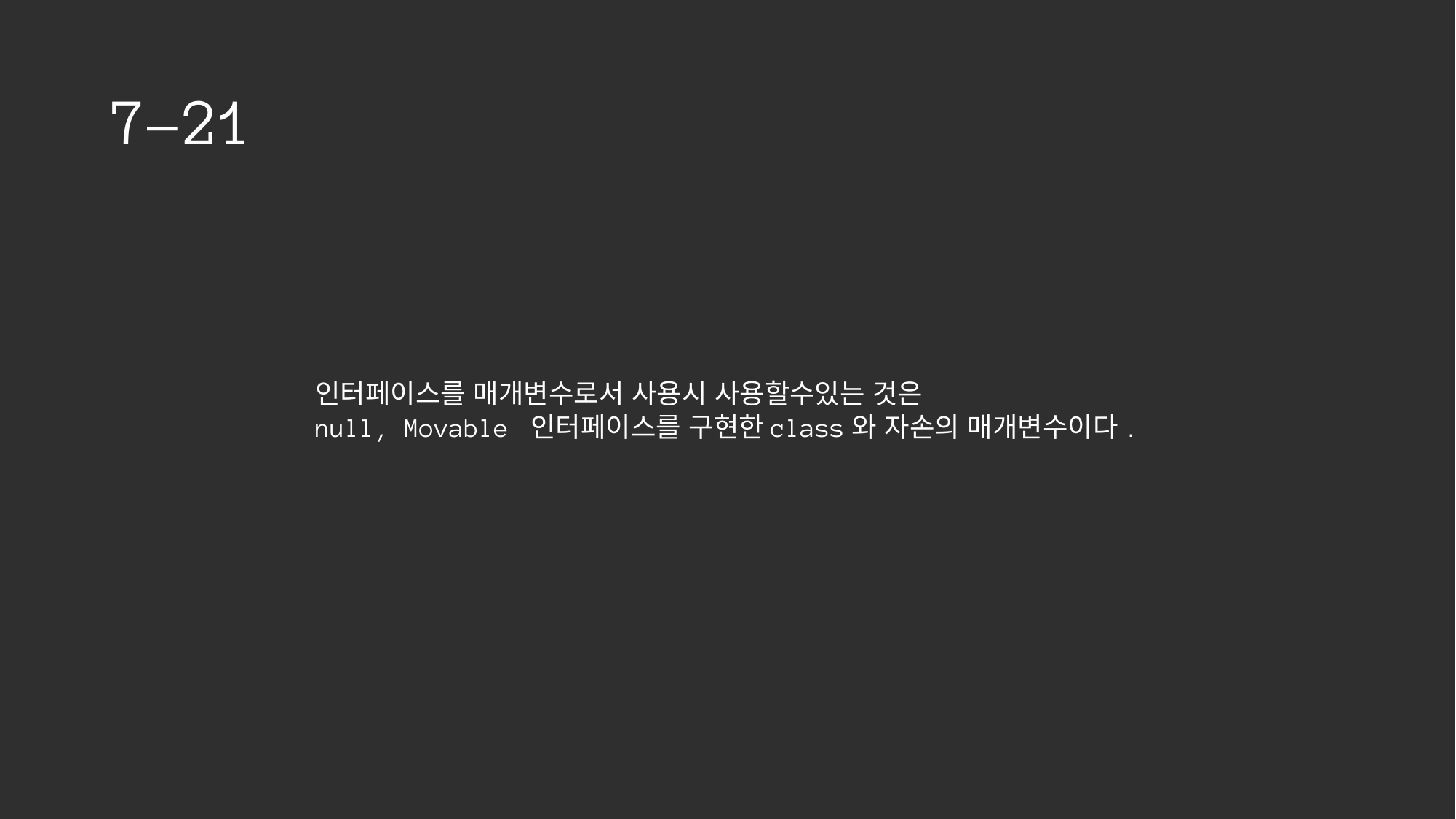

# 7-21
인터페이스를 매개변수로서 사용시 사용할수있는 것은
null, Movable 인터페이스를 구현한class와 자손의 매개변수이다.